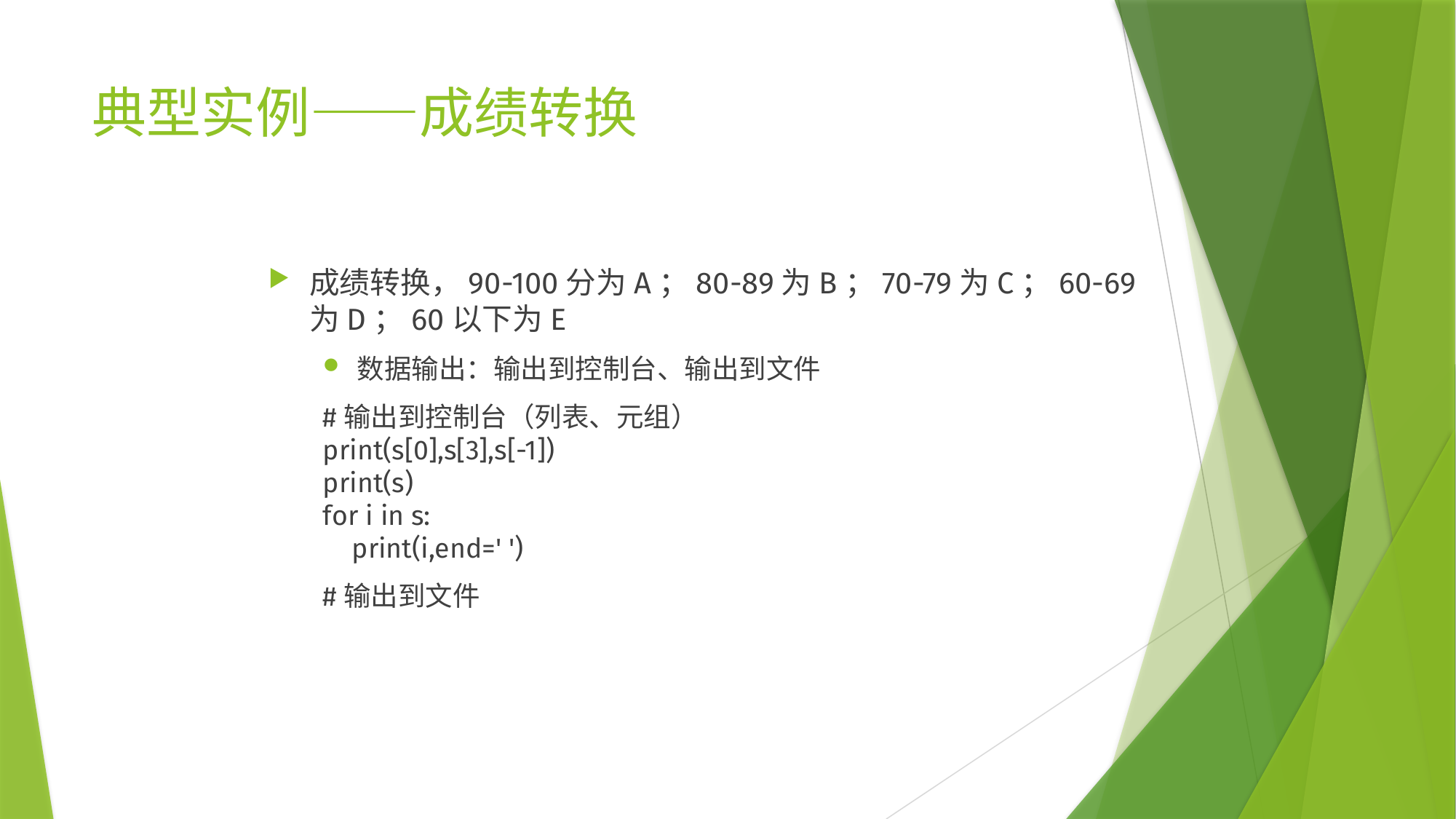

# 典型实例——成绩转换
成绩转换，90-100分为A；80-89为B；70-79为C；60-69为D；60以下为E
数据输出：输出到控制台、输出到文件
#输出到控制台（列表、元组）
print(s[0],s[3],s[-1])
print(s)
for i in s:
    print(i,end=' ')
#输出到文件